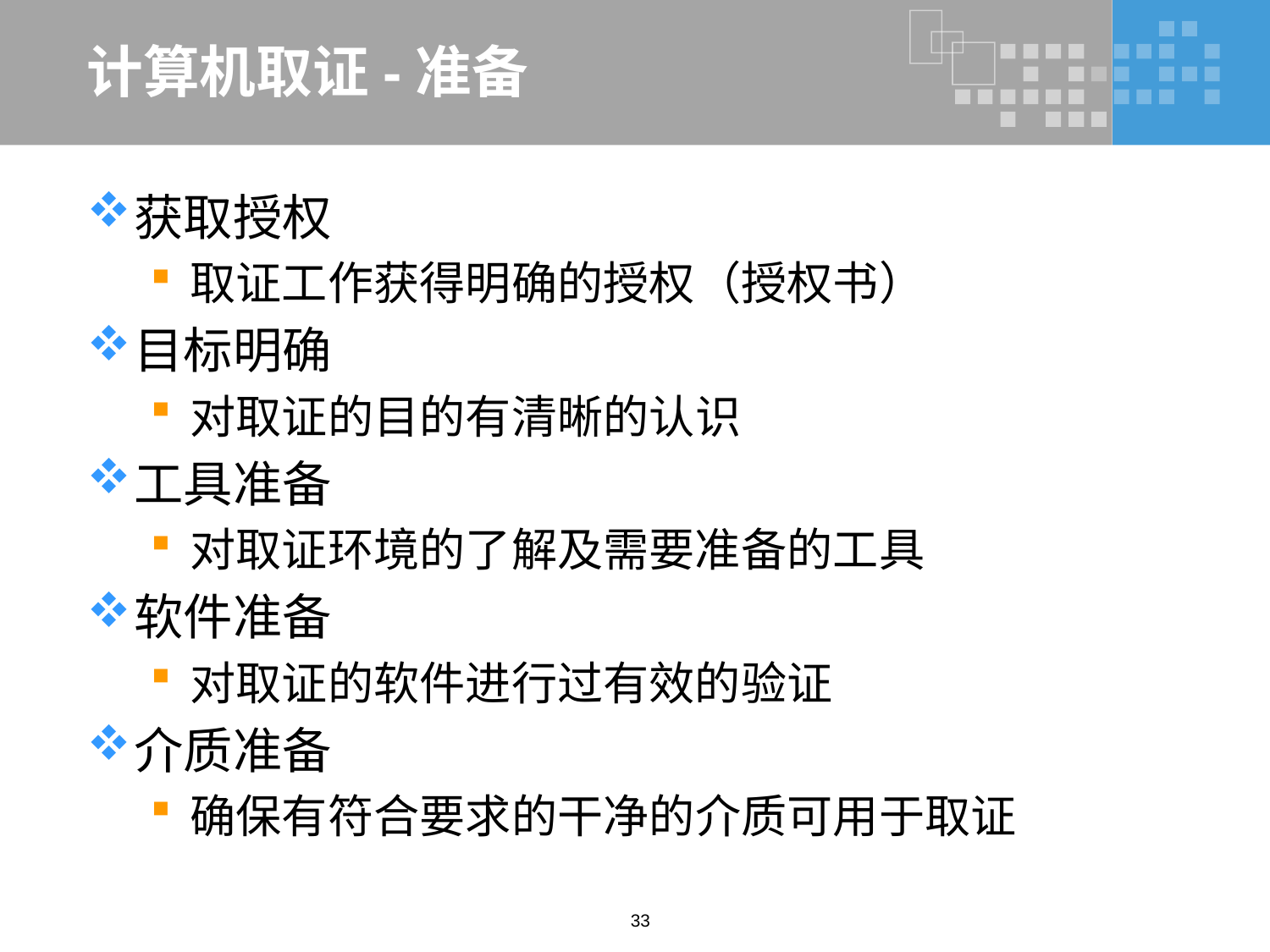

# 计算机取证-准备
获取授权
取证工作获得明确的授权（授权书）
目标明确
对取证的目的有清晰的认识
工具准备
对取证环境的了解及需要准备的工具
软件准备
对取证的软件进行过有效的验证
介质准备
确保有符合要求的干净的介质可用于取证
33